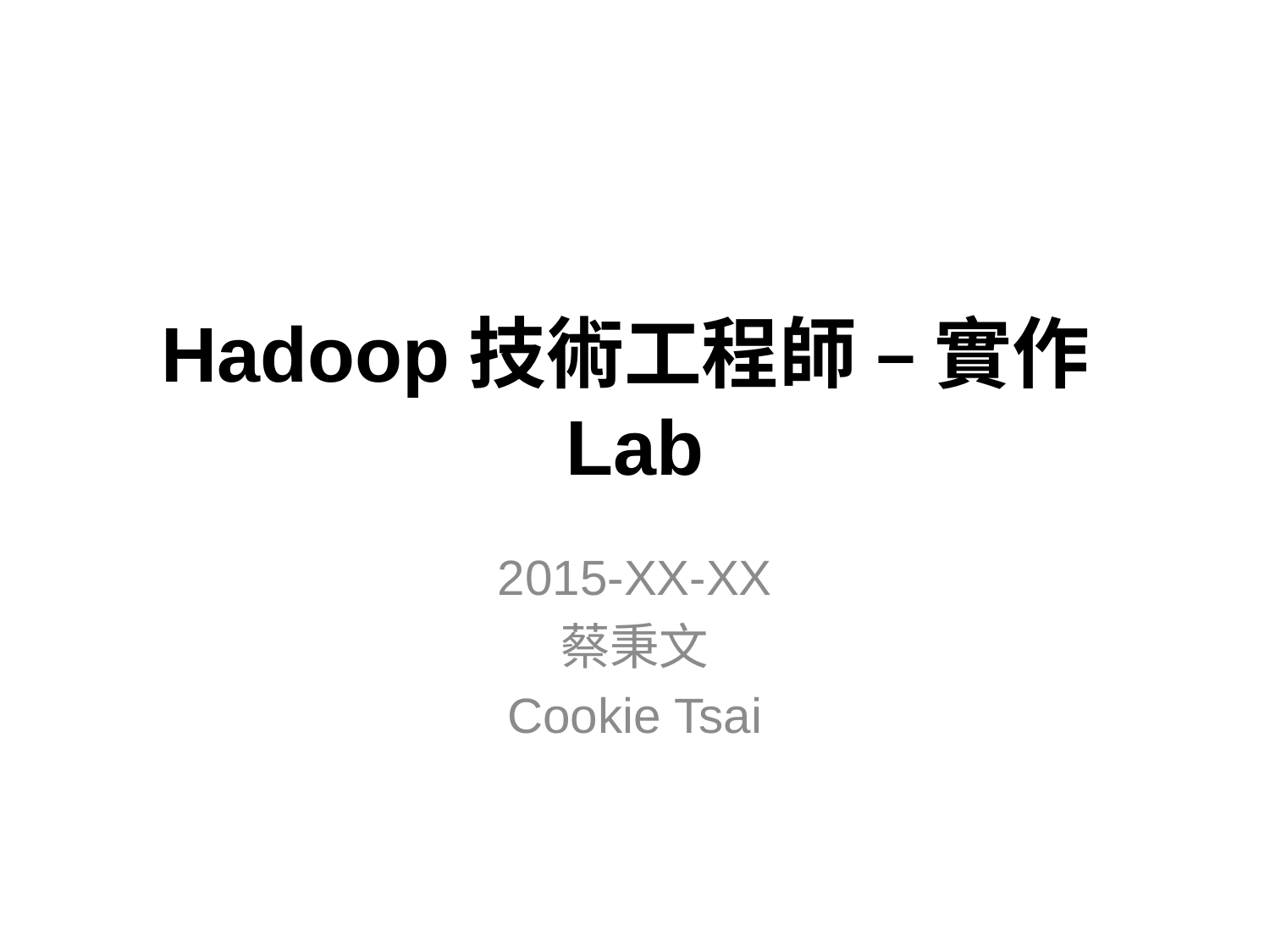

# Hadoop技術工程師 – 實作Lab
2015-XX-XX
蔡秉文
Cookie Tsai